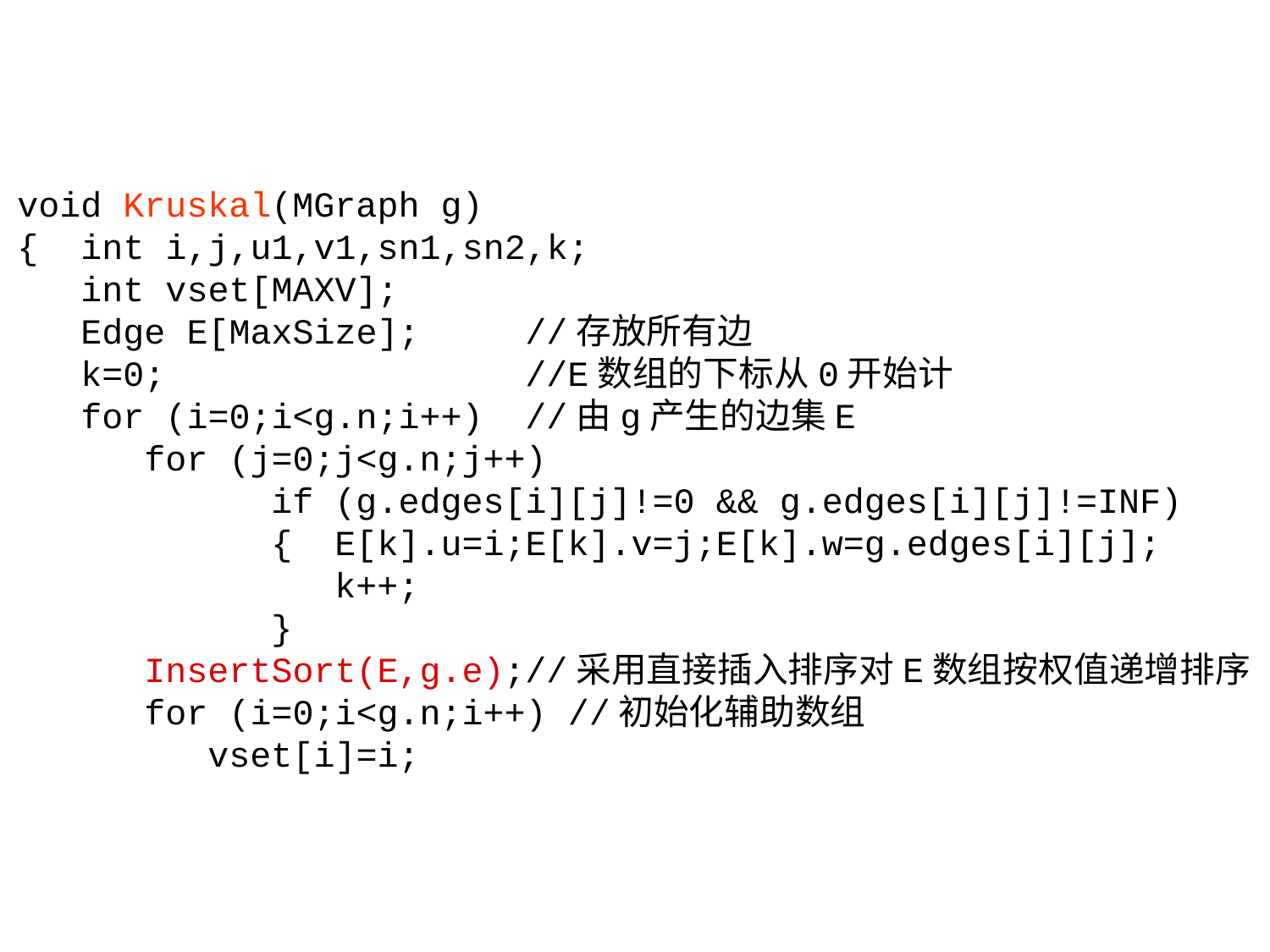

void Kruskal(MGraph g)
{  int i,j,u1,v1,sn1,sn2,k;
   int vset[MAXV];
   Edge E[MaxSize];	//存放所有边
   k=0;			//E数组的下标从0开始计
   for (i=0;i<g.n;i++)	//由g产生的边集E
	for (j=0;j<g.n;j++)
		if (g.edges[i][j]!=0 && g.edges[i][j]!=INF)
		{  E[k].u=i;E[k].v=j;E[k].w=g.edges[i][j];
		   k++;
		}
	InsertSort(E,g.e);//采用直接插入排序对E数组按权值递增排序
	for (i=0;i<g.n;i++) //初始化辅助数组
	   vset[i]=i;